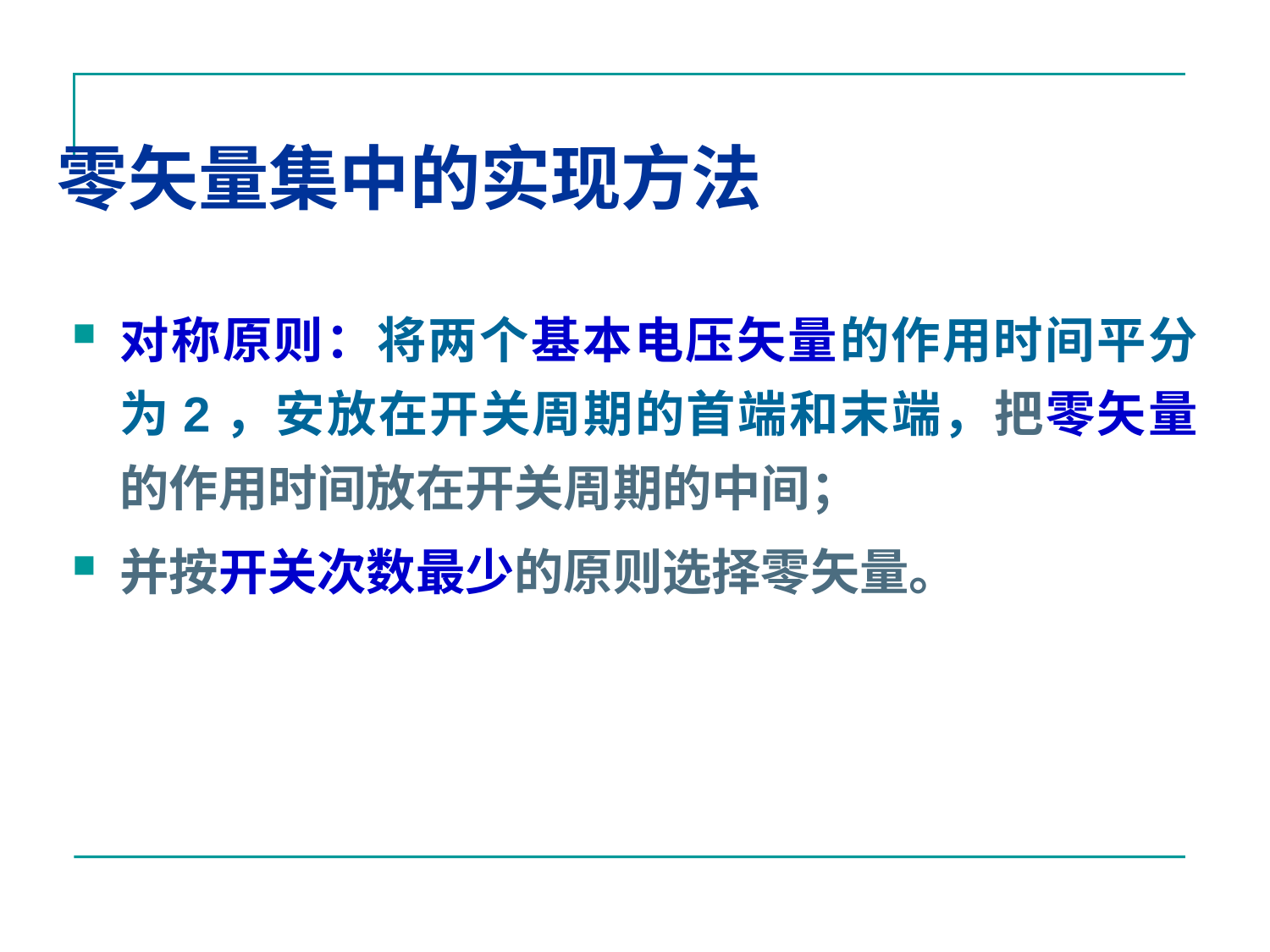

# 零矢量集中的实现方法
对称原则：将两个基本电压矢量的作用时间平分为2，安放在开关周期的首端和末端，把零矢量的作用时间放在开关周期的中间；
并按开关次数最少的原则选择零矢量。